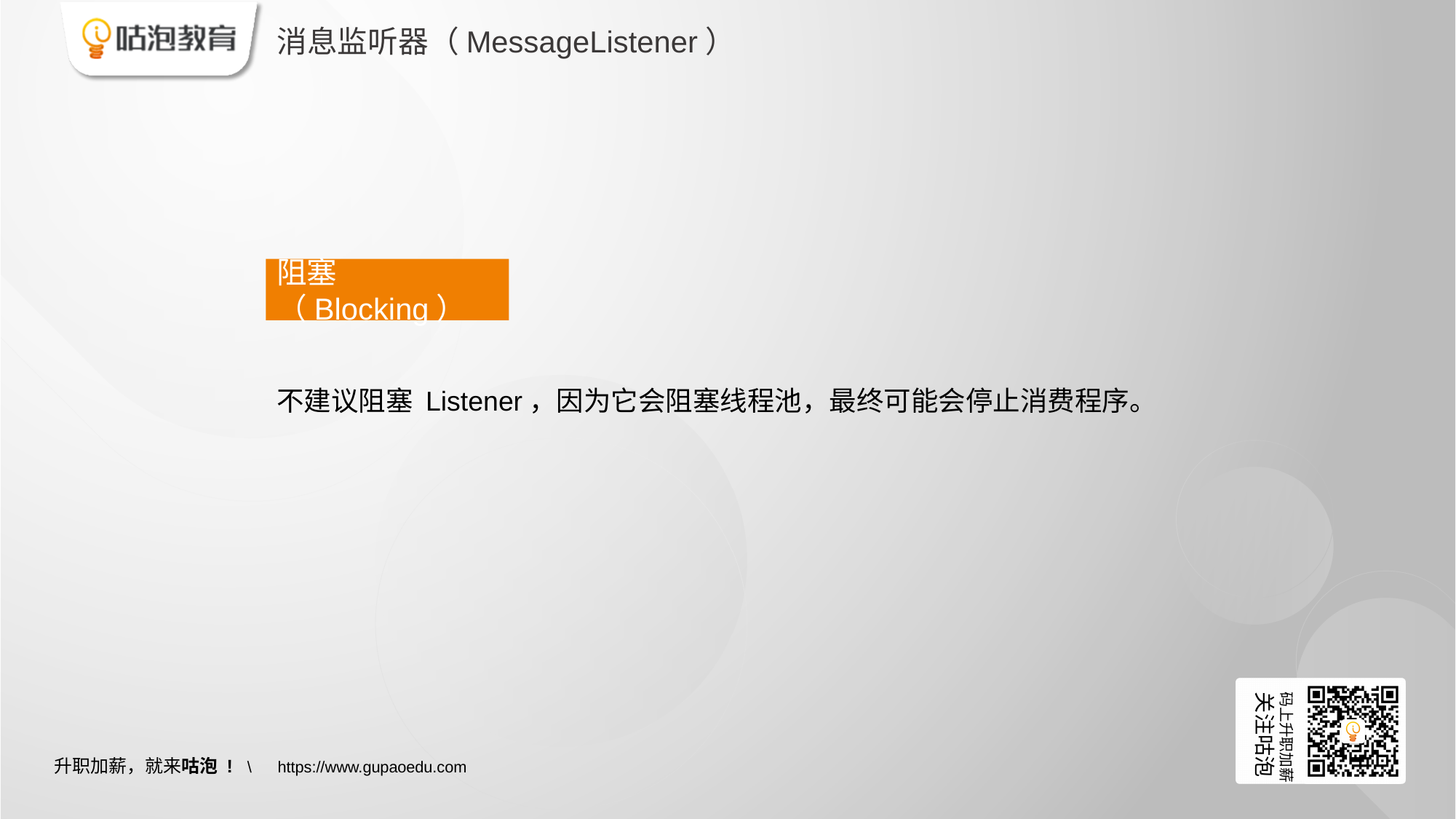

# 消息监听器（MessageListener）
阻塞（Blocking）
不建议阻塞 Listener，因为它会阻塞线程池，最终可能会停止消费程序。